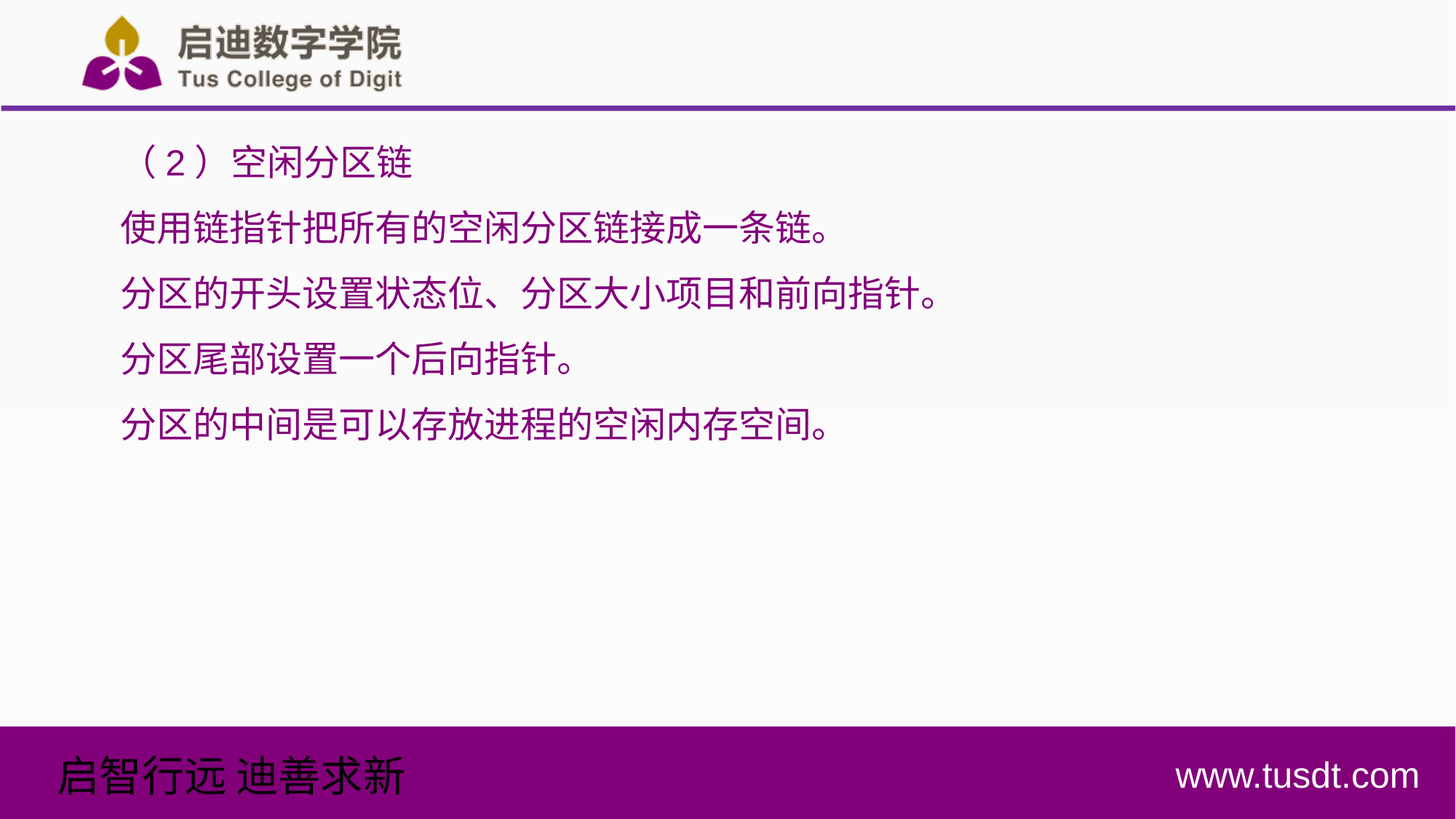

（2）空闲分区链
使用链指针把所有的空闲分区链接成一条链。
分区的开头设置状态位、分区大小项目和前向指针。
分区尾部设置一个后向指针。
分区的中间是可以存放进程的空闲内存空间。